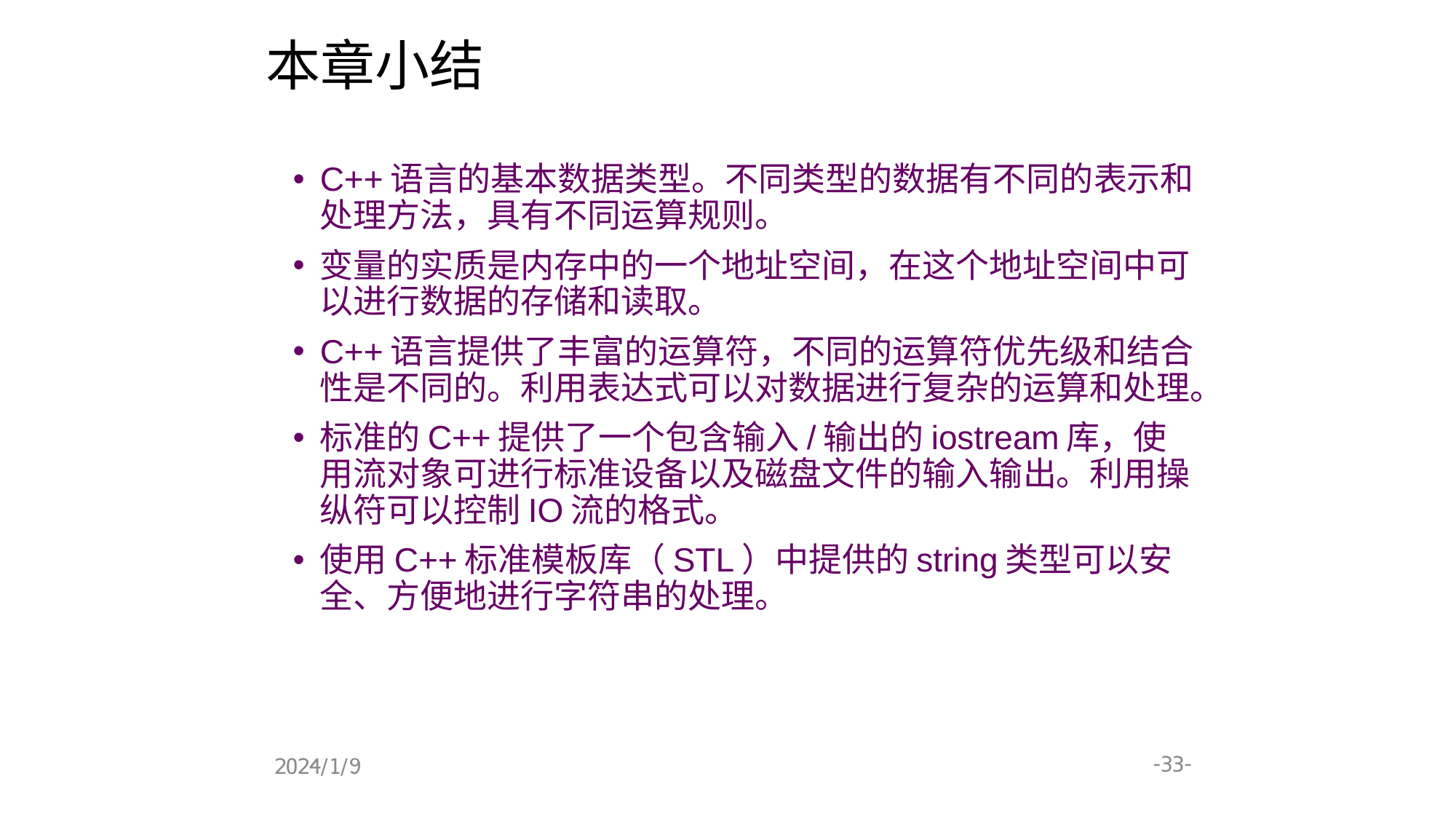

# 本章小结
C++语言的基本数据类型。不同类型的数据有不同的表示和处理方法，具有不同运算规则。
变量的实质是内存中的一个地址空间，在这个地址空间中可以进行数据的存储和读取。
C++语言提供了丰富的运算符，不同的运算符优先级和结合性是不同的。利用表达式可以对数据进行复杂的运算和处理。
标准的C++提供了一个包含输入/输出的iostream库，使用流对象可进行标准设备以及磁盘文件的输入输出。利用操纵符可以控制IO流的格式。
使用C++标准模板库（STL）中提供的string类型可以安全、方便地进行字符串的处理。
-33-
2024/1/9